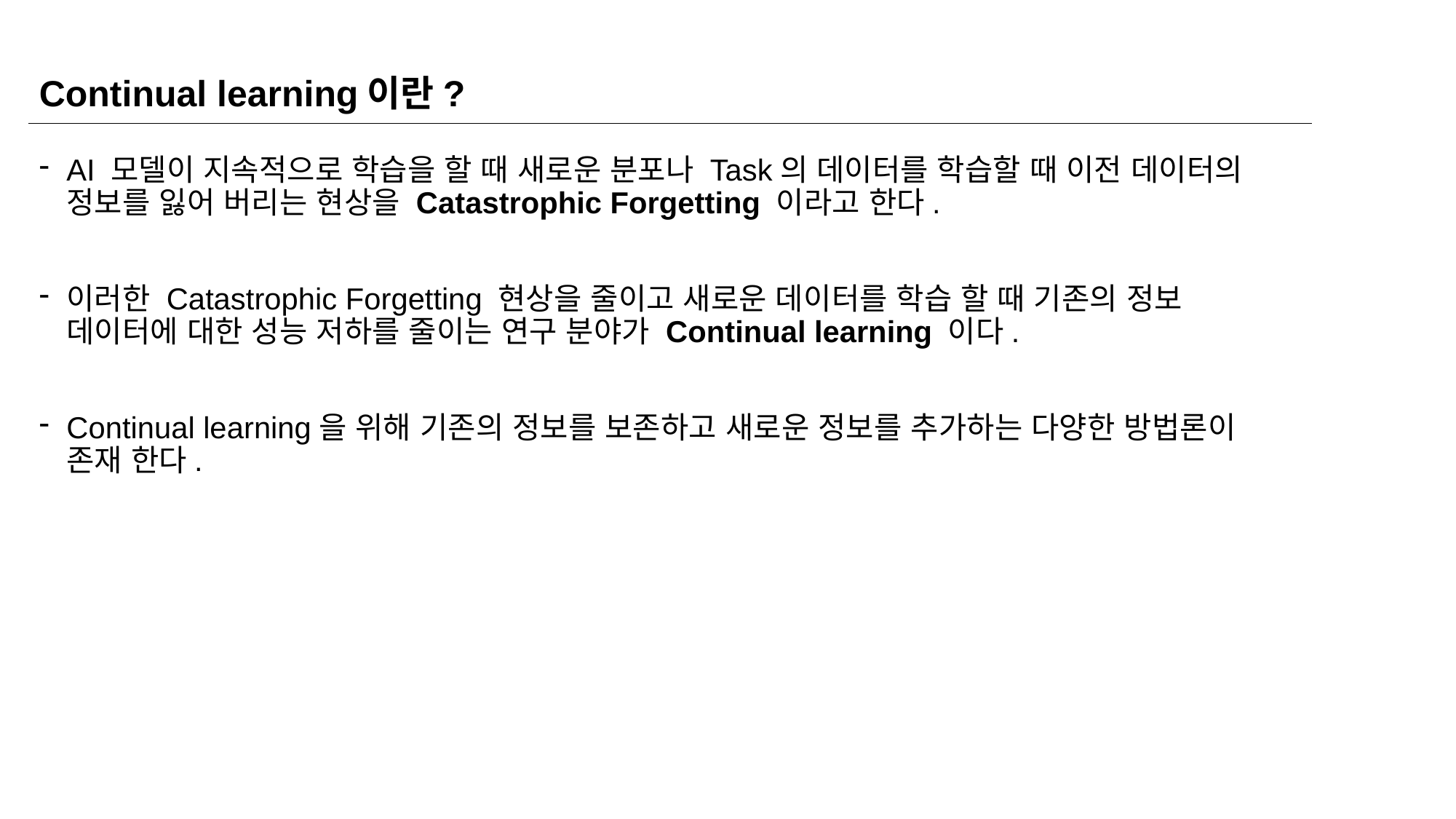

# Continual learning이란?
AI 모델이 지속적으로 학습을 할 때 새로운 분포나 Task의 데이터를 학습할 때 이전 데이터의 정보를 잃어 버리는 현상을 Catastrophic Forgetting 이라고 한다.

이러한 Catastrophic Forgetting 현상을 줄이고 새로운 데이터를 학습 할 때 기존의 정보 데이터에 대한 성능 저하를 줄이는 연구 분야가 Continual learning 이다.

Continual learning을 위해 기존의 정보를 보존하고 새로운 정보를 추가하는 다양한 방법론이 존재 한다.